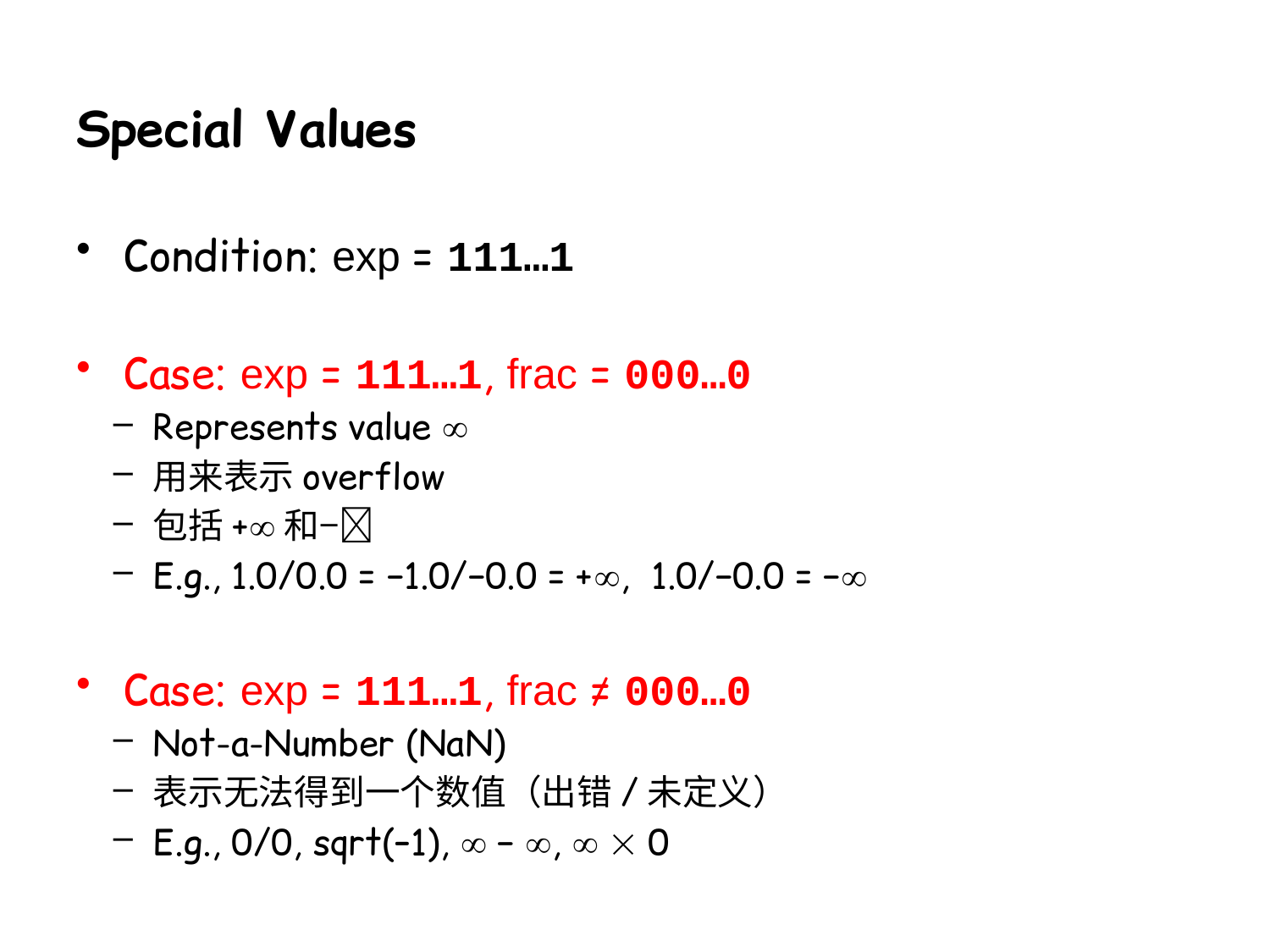

# Special Values
Condition: exp = 111…1

Case: exp = 111…1, frac = 000…0
Represents value ∞
用来表示overflow
包括+∞和−∞
E.g., 1.0/0.0 = −1.0/−0.0 = +∞,  1.0/−0.0 = −∞

Case: exp = 111…1, frac ≠ 000…0
Not-a-Number (NaN)
表示无法得到一个数值（出错/未定义）
E.g., 0/0, sqrt(–1), ∞ − ∞, ∞ × 0